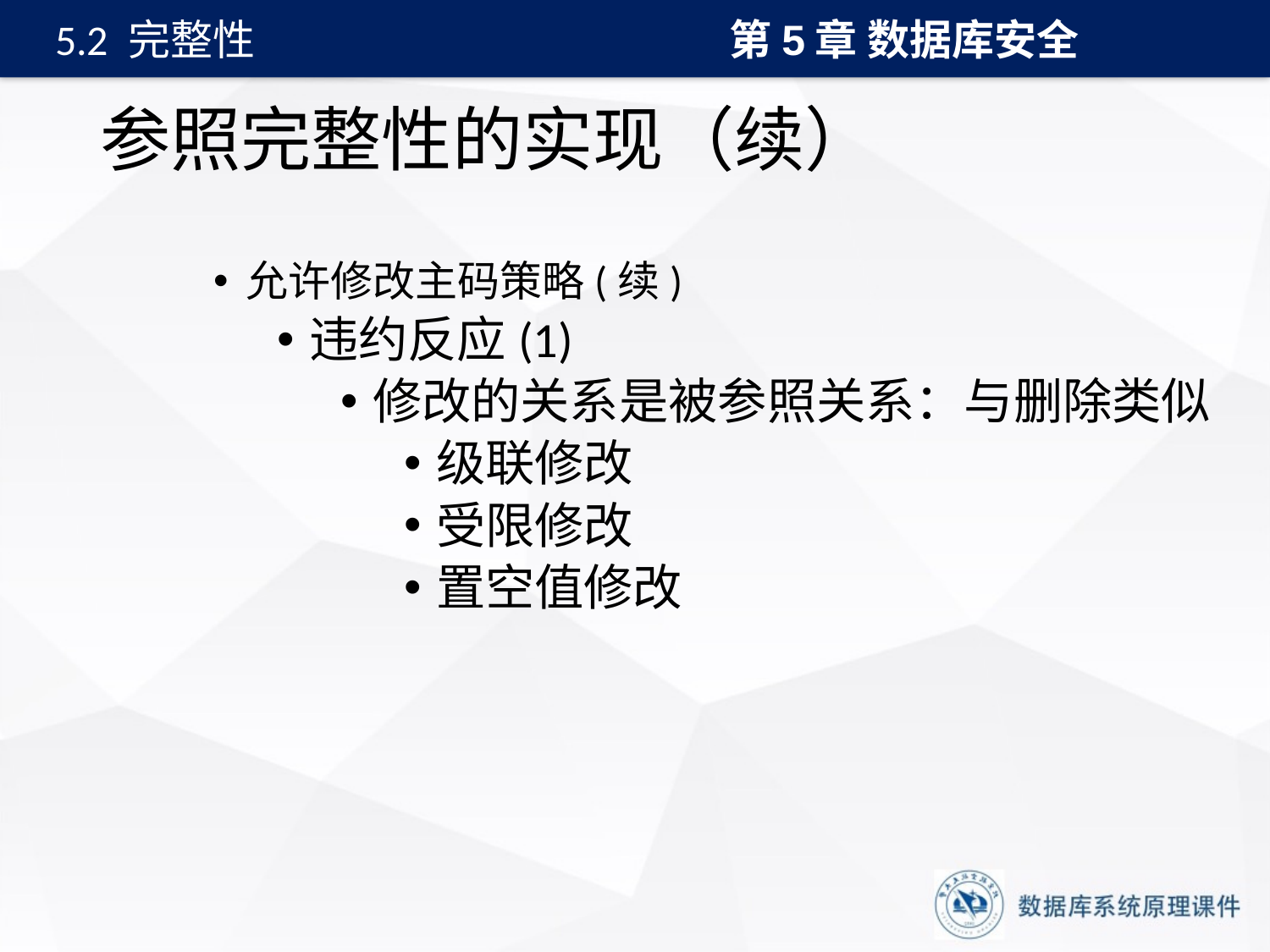

第5章 数据库安全
5.2 完整性
# 参照完整性的实现（续）
允许修改主码策略(续)
违约反应(1)
修改的关系是被参照关系：与删除类似
级联修改
受限修改
置空值修改